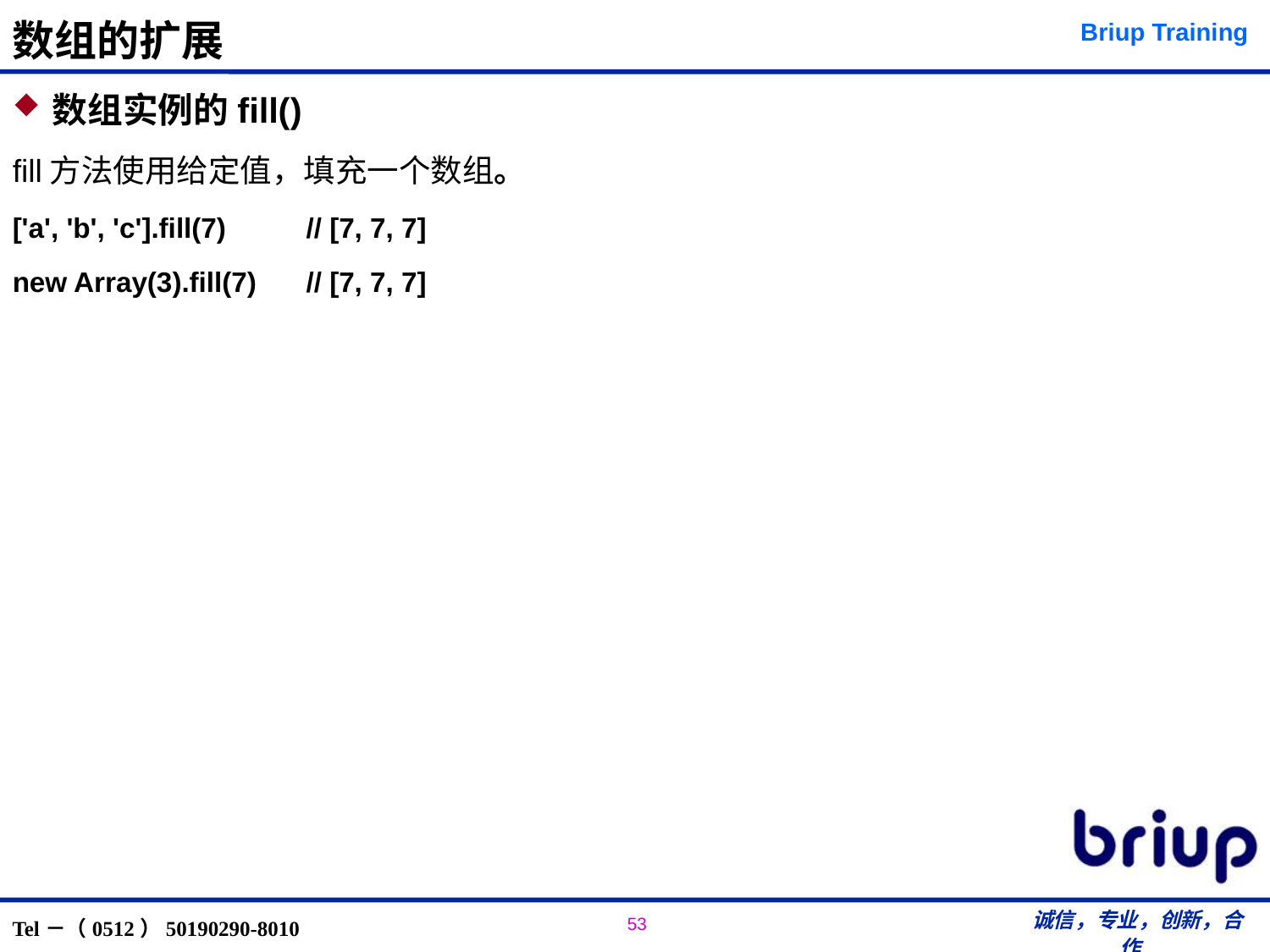

# 数组的扩展
数组实例的fill()
fill方法使用给定值，填充一个数组。
['a', 'b', 'c'].fill(7) 	// [7, 7, 7]
new Array(3).fill(7) 	// [7, 7, 7]